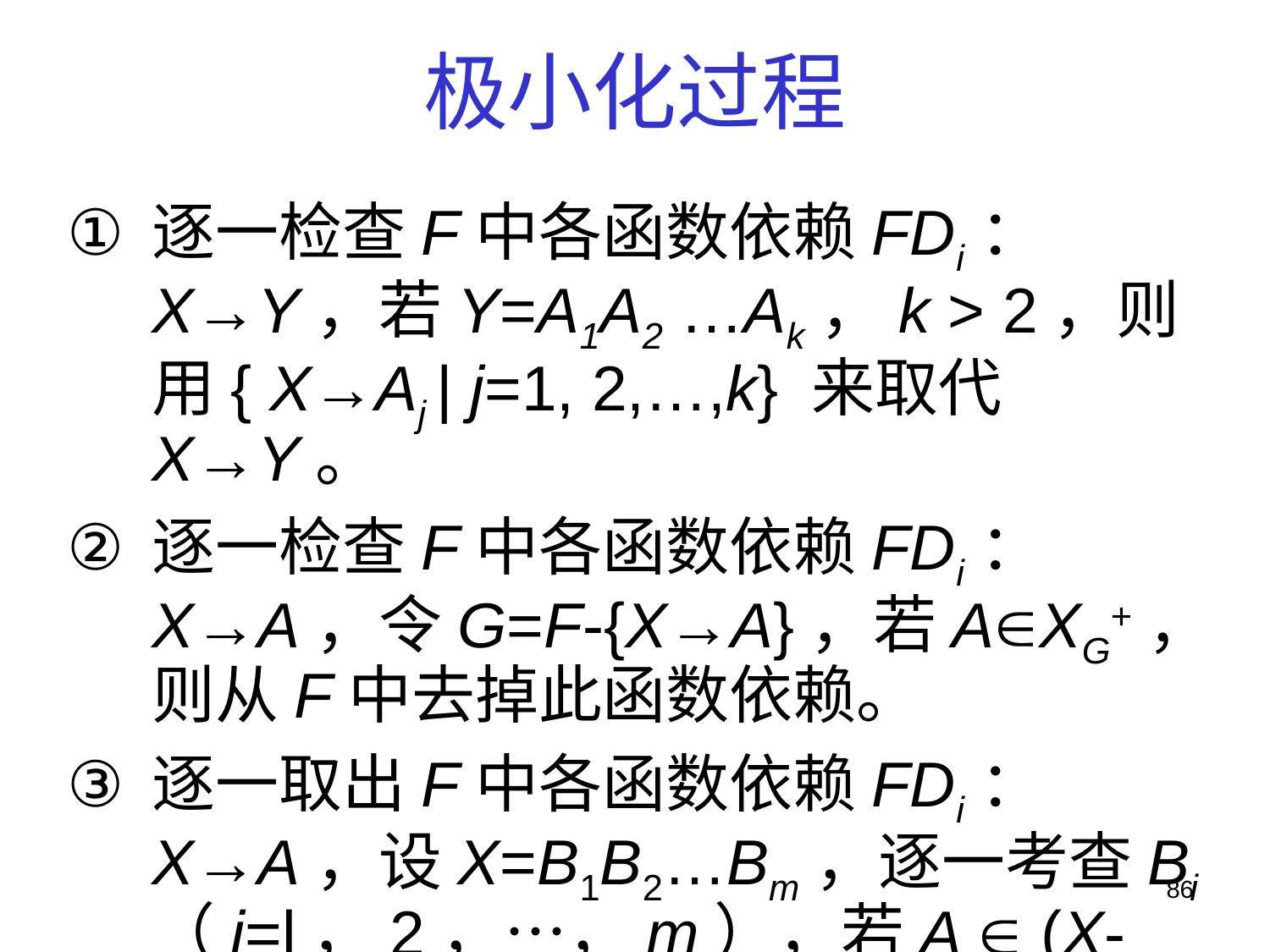

# 极小化过程
逐一检查F中各函数依赖FDi：X→Y，若Y=A1A2 …Ak，k > 2，则用{ X→Aj | j=1, 2,…,k} 来取代X→Y。
逐一检查F中各函数依赖FDi：X→A，令G=F-{X→A}，若A∈XG+， 则从F中去掉此函数依赖。
逐一取出F中各函数依赖FDi：X→A，设X=B1B2…Bm，逐一考查Bi （i=l，2，…，m），若A ∈ (X-Bi)F+，则以X-Bi 取代X。
86